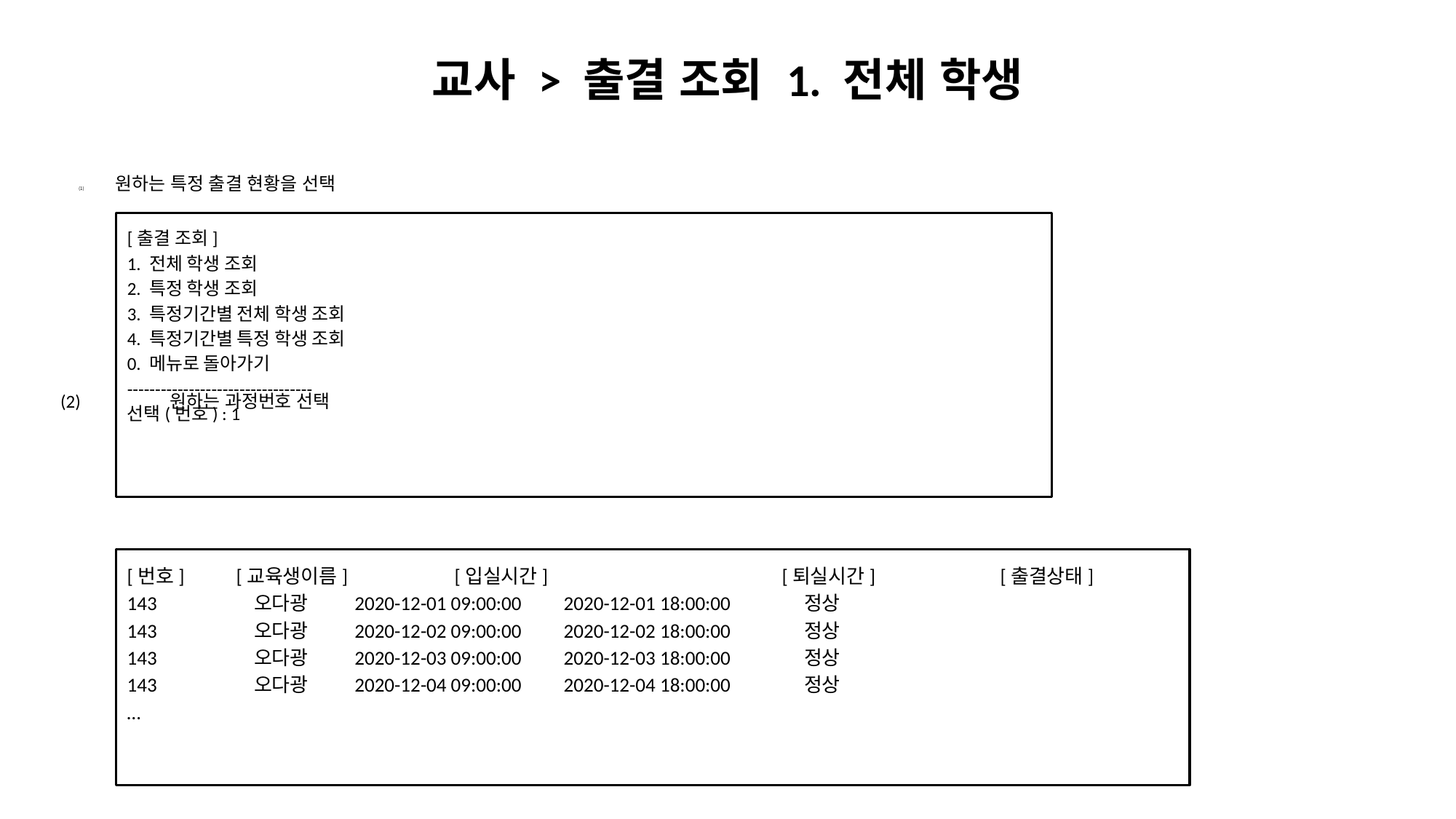

# 교사 > 출결 조회 1. 전체 학생

원하는 특정 출결 현황을 선택

(2)	원하는 과정번호 선택

[출결 조회]
1. 전체 학생 조회
2. 특정 학생 조회
3. 특정기간별 전체 학생 조회
4. 특정기간별 특정 학생 조회
0. 메뉴로 돌아가기
---------------------------------
선택(번호) : 1

[번호]	[교육생이름]	[입실시간]			[퇴실시간]	  	[출결상태]
143	   오다광    	 2020-12-01 09:00:00 	2020-12-01 18:00:00	    정상
143	   오다광    	 2020-12-02 09:00:00 	2020-12-02 18:00:00	    정상
143	   오다광     	 2020-12-03 09:00:00 	2020-12-03 18:00:00	    정상
143	   오다광     	 2020-12-04 09:00:00 	2020-12-04 18:00:00	    정상
…